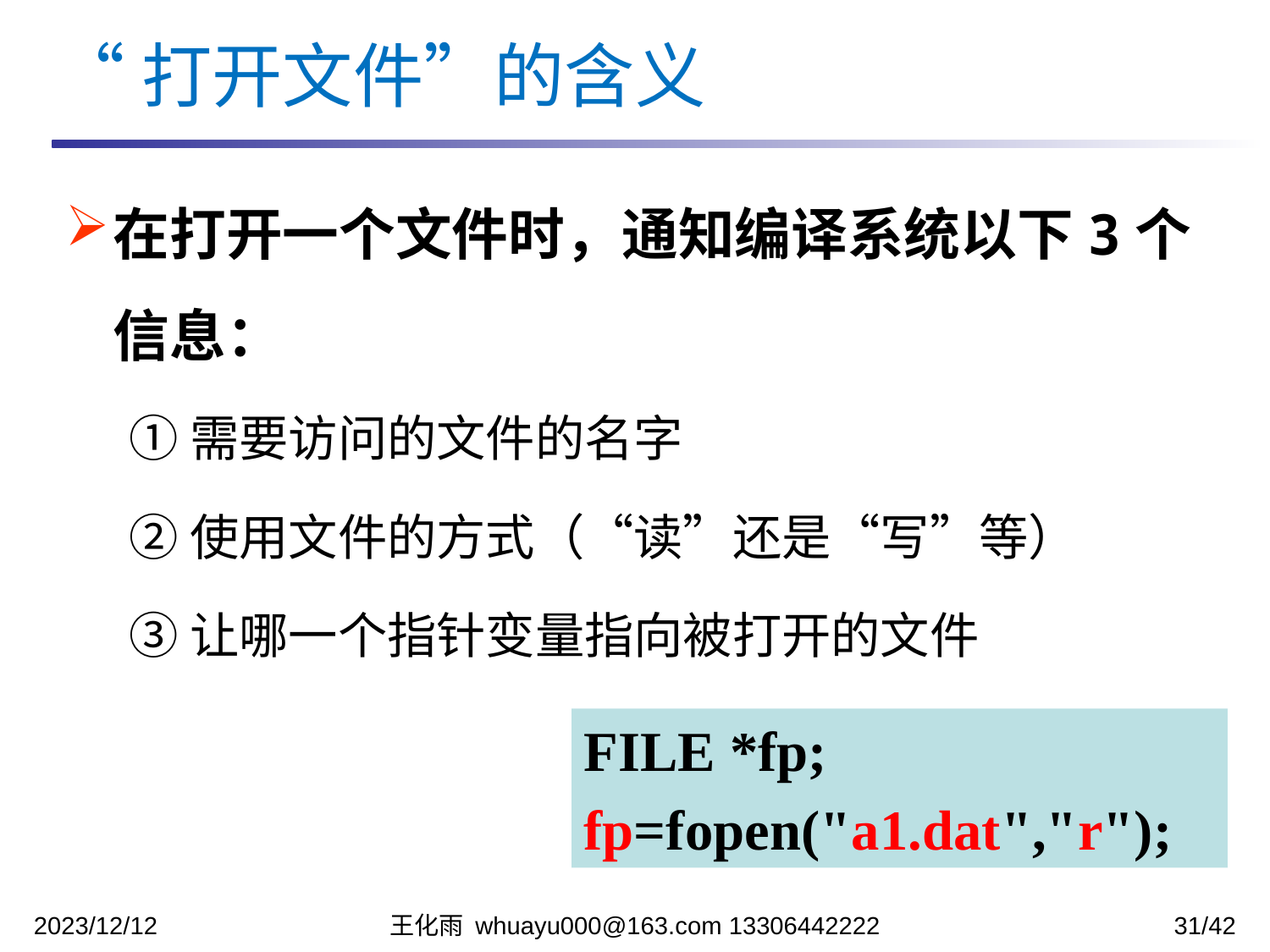

“打开文件”的含义
在打开一个文件时，通知编译系统以下3个信息：
①需要访问的文件的名字
②使用文件的方式（“读”还是“写”等）
③让哪一个指针变量指向被打开的文件
FILE *fp;
fp=fopen("a1.dat","r");
2023/12/12
王化雨 whuayu000@163.com 13306442222
31/42